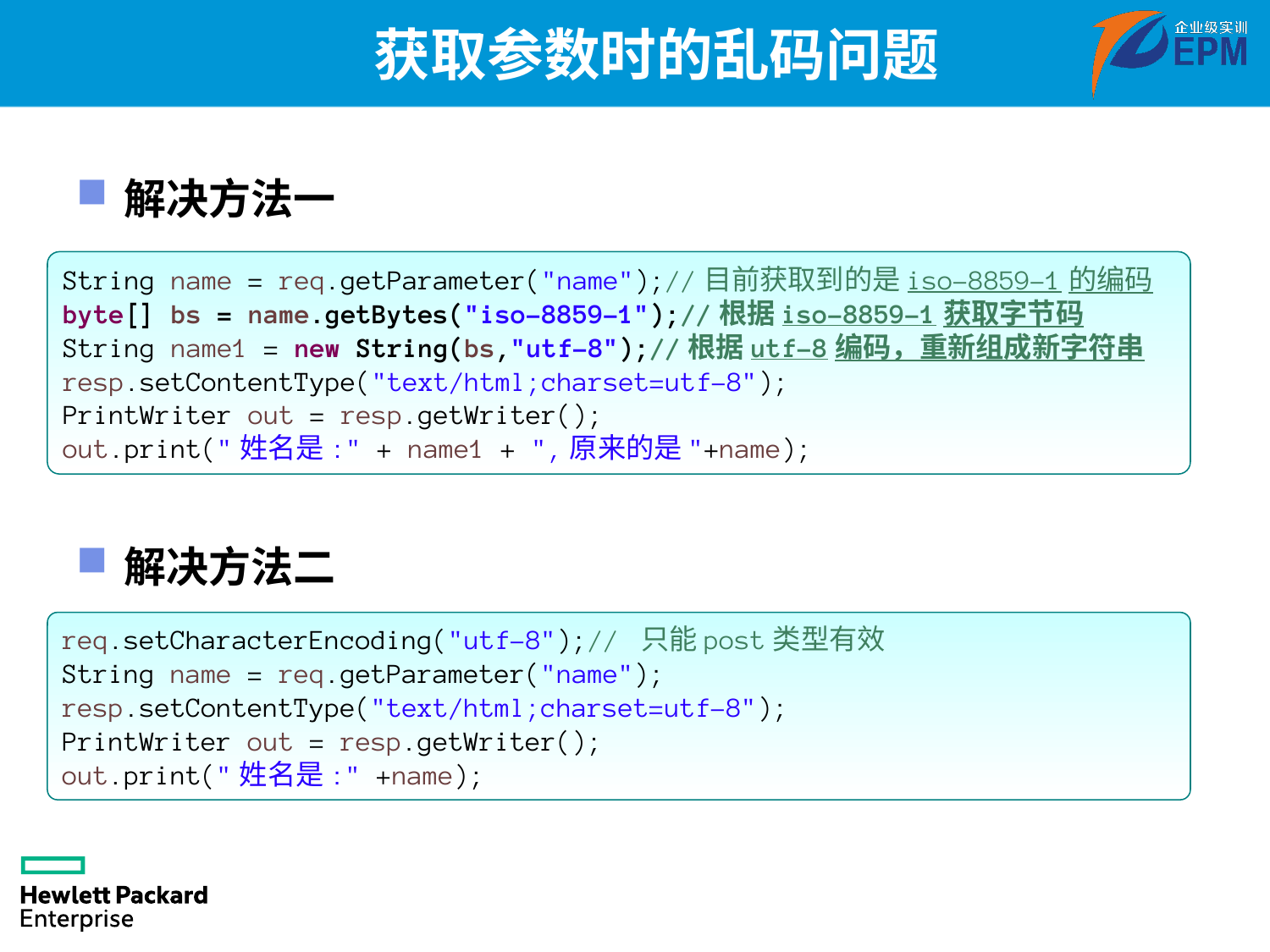

# 获取参数时的乱码问题
解决方法一
String name = req.getParameter("name");//目前获取到的是iso-8859-1的编码
byte[] bs = name.getBytes("iso-8859-1");//根据iso-8859-1获取字节码
String name1 = new String(bs,"utf-8");//根据utf-8编码，重新组成新字符串
resp.setContentType("text/html;charset=utf-8");
PrintWriter out = resp.getWriter();
out.print("姓名是:" + name1 + ",原来的是"+name);
解决方法二
req.setCharacterEncoding("utf-8");// 只能post类型有效
String name = req.getParameter("name");
resp.setContentType("text/html;charset=utf-8");
PrintWriter out = resp.getWriter();
out.print("姓名是:" +name);